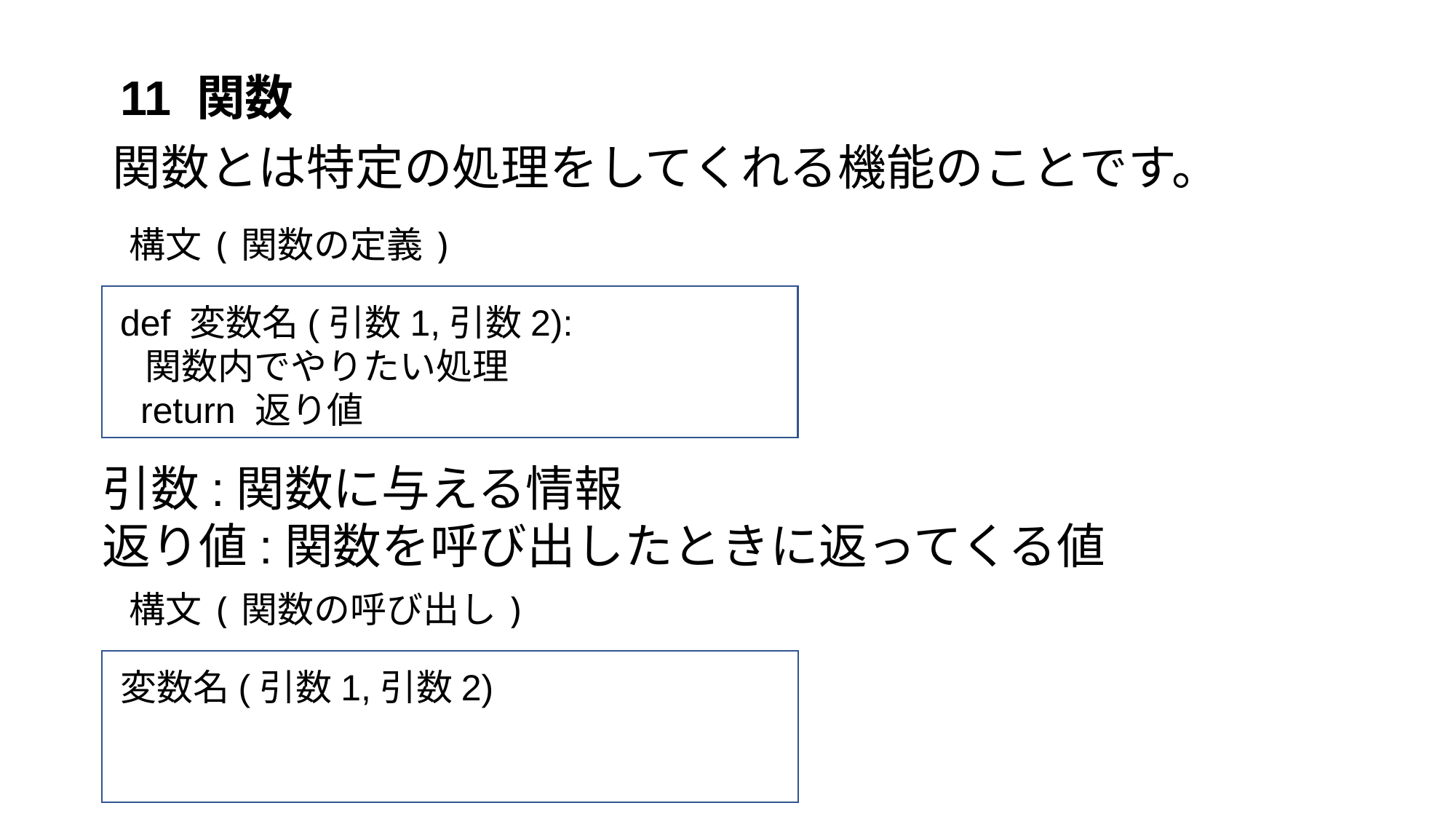

11 関数
関数とは特定の処理をしてくれる機能のことです。
構文(関数の定義)

def 変数名(引数1,引数2):
  関数内でやりたい処理
  return 返り値
引数:関数に与える情報
返り値:関数を呼び出したときに返ってくる値
構文(関数の呼び出し)

変数名(引数1,引数2)